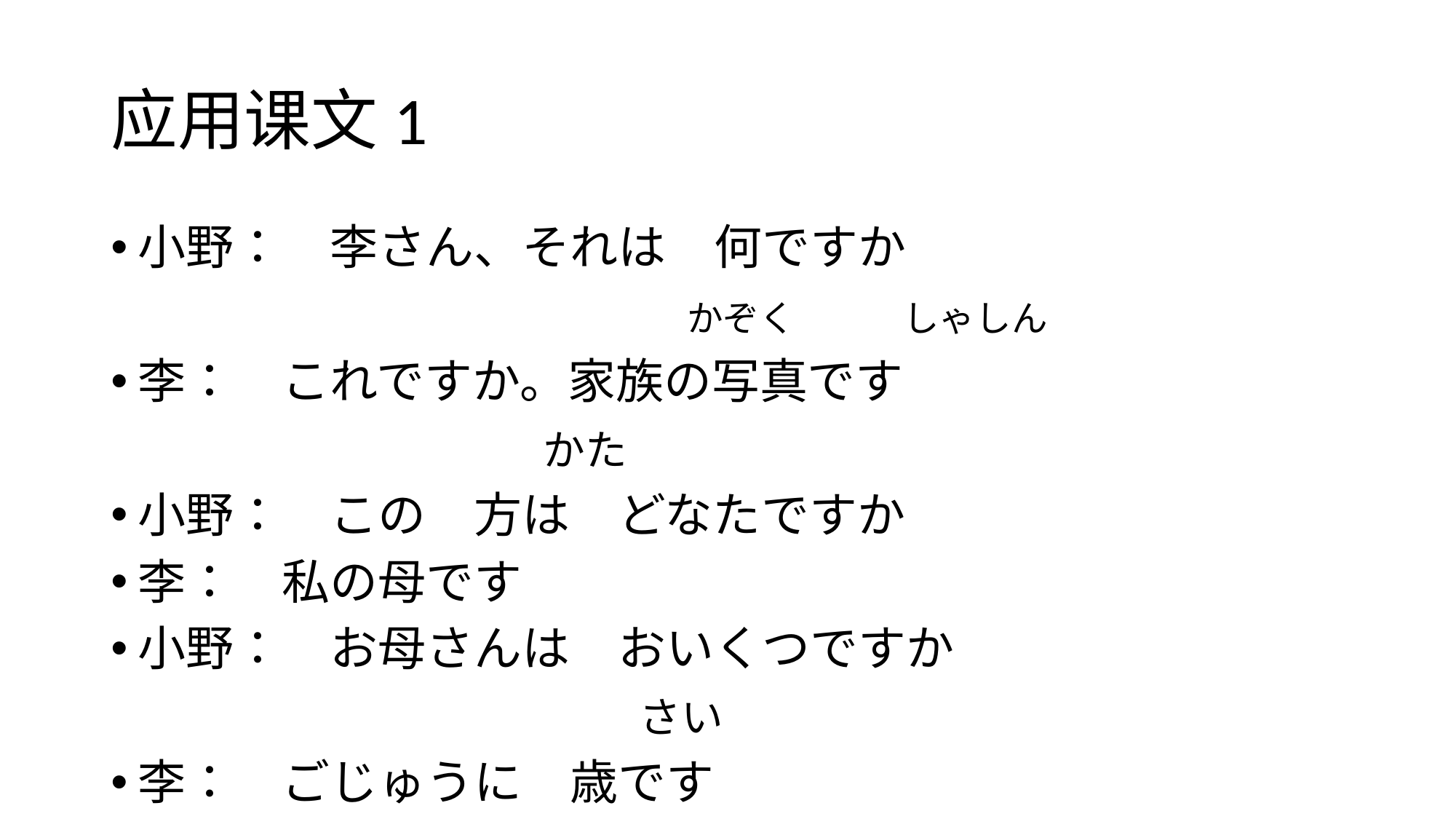

# 应用课文1
小野：　李さん、それは　何ですか
　　　　　　　　　　　　かぞく　　　しゃしん
李：　これですか。家族の写真です
　　　　　　　　　かた
小野：　この　方は　どなたですか
李：　私の母です
小野：　お母さんは　おいくつですか
　　　　　　　　　　　さい
李：　ごじゅうに　歳です